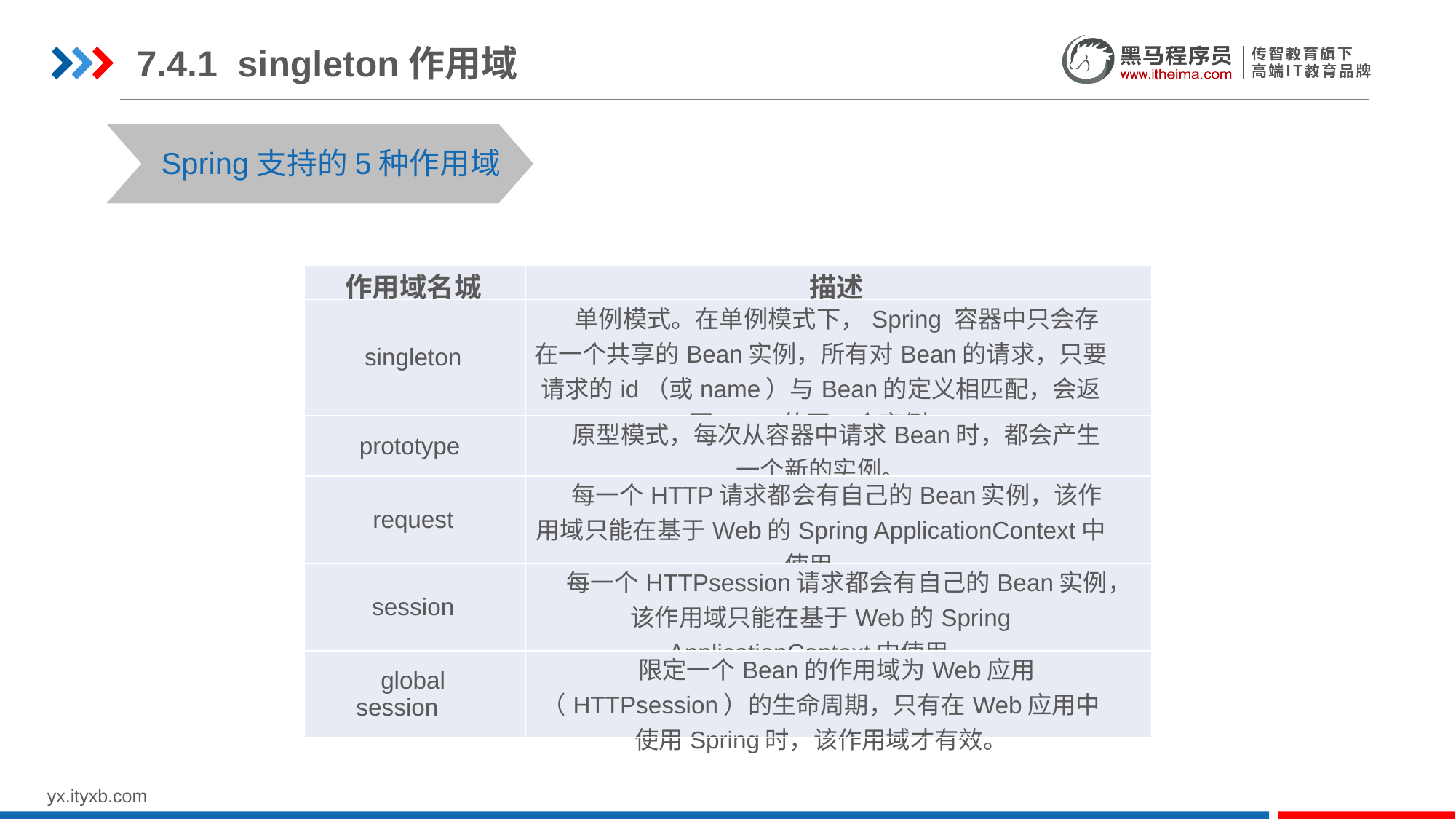

7.4.1  singleton作用域

Spring支持的5种作用域
| 作用域名城 | 描述 |
| --- | --- |
| singleton | 单例模式。在单例模式下，Spring 容器中只会存在一个共享的Bean实例，所有对Bean的请求，只要请求的id（或name）与Bean的定义相匹配，会返回Bean的同一个实例。 |
| prototype | 原型模式，每次从容器中请求Bean时，都会产生一个新的实例。 |
| request | 每一个HTTP请求都会有自己的Bean实例，该作用域只能在基于Web的Spring ApplicationContext中使用。 |
| session | 每一个HTTPsession请求都会有自己的Bean实例，该作用域只能在基于Web的Spring ApplicationContext中使用。 |
| global session | 限定一个Bean的作用域为Web应用（HTTPsession）的生命周期，只有在Web应用中使用Spring时，该作用域才有效。 |